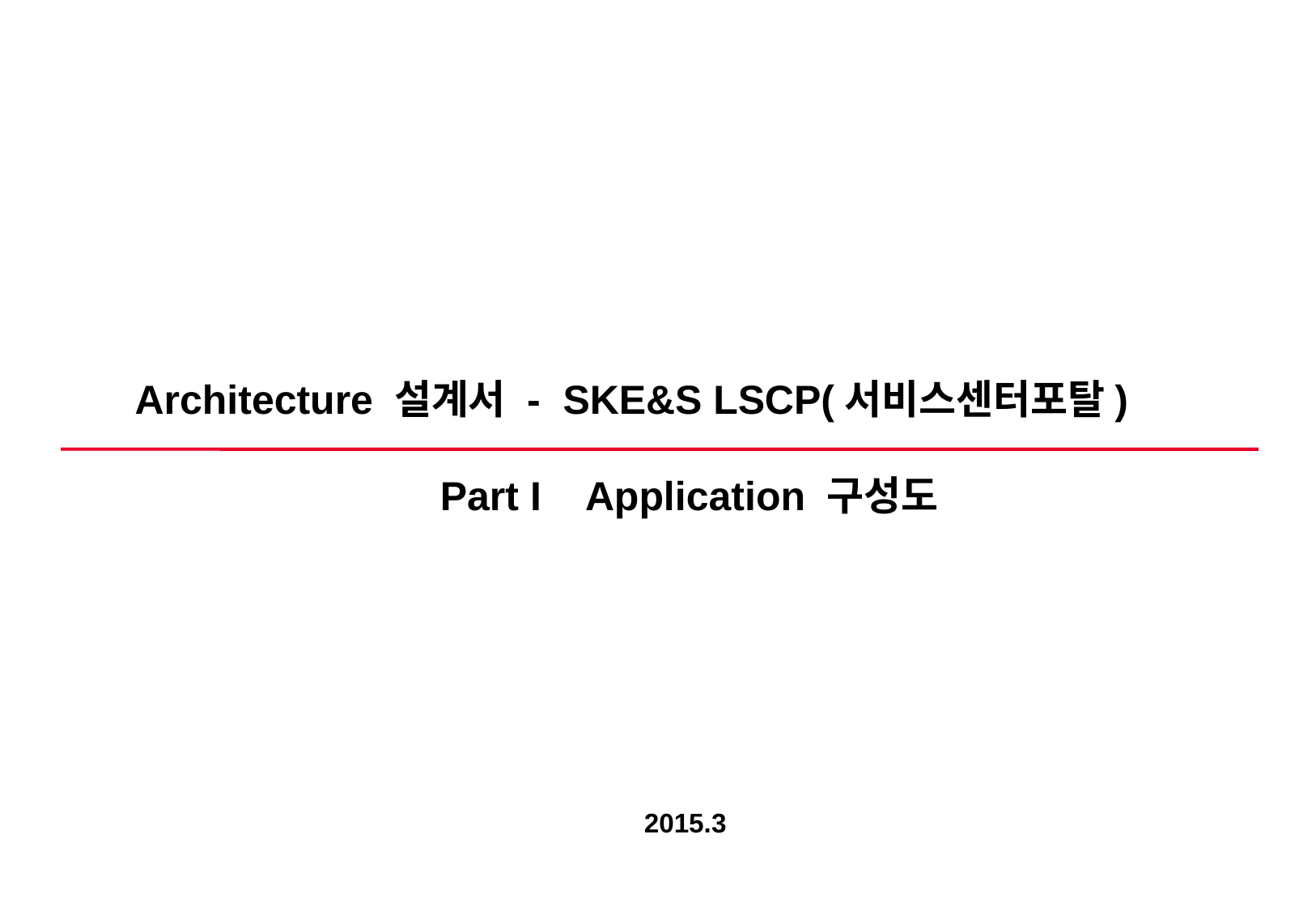

# Architecture 설계서 -  SKE&S LSCP(서비스센터포탈)
Part I    Application 구성도
2015.3